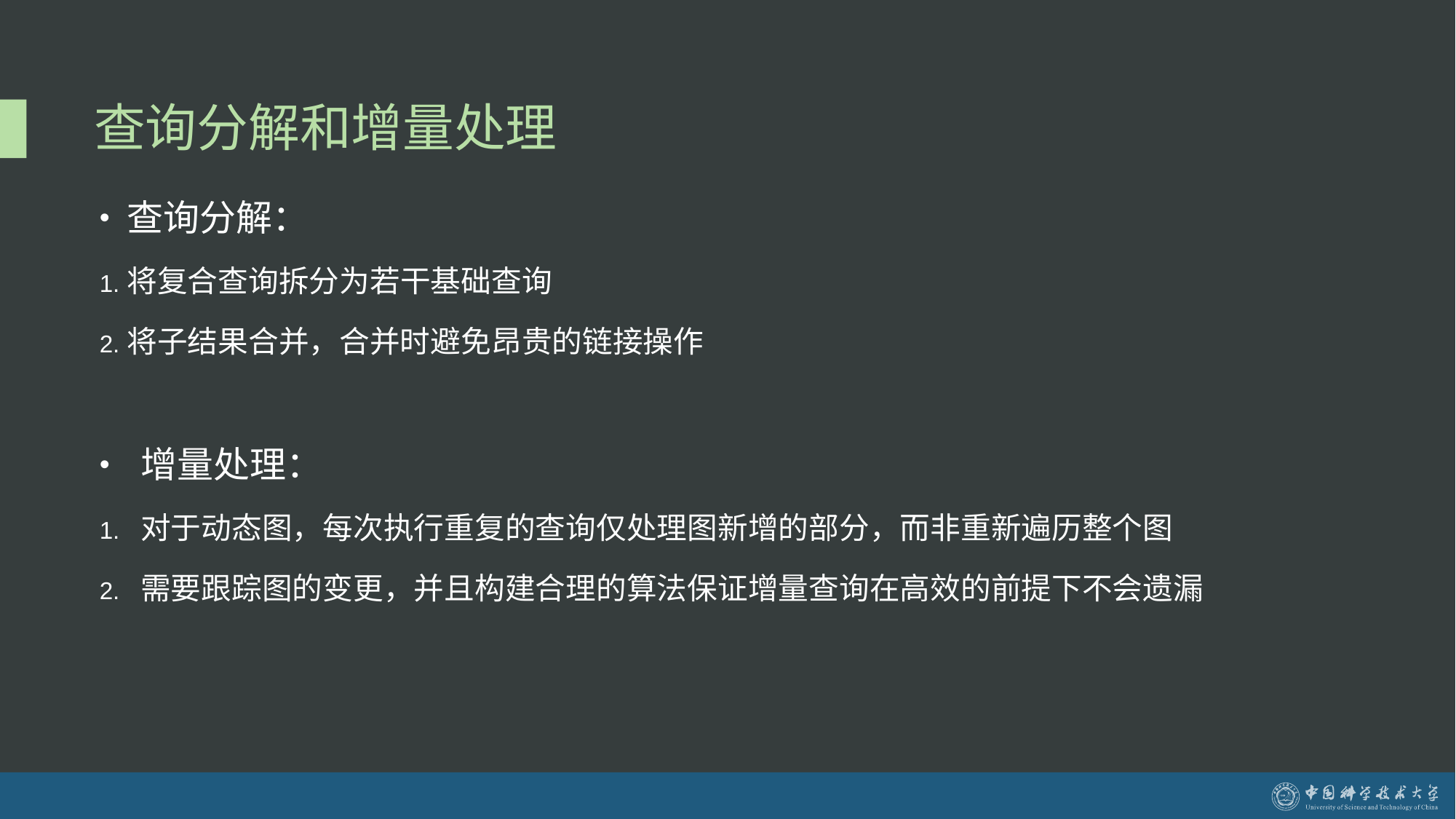

查询分解和增量处理
查询分解：
将复合查询拆分为若干基础查询
将子结果合并，合并时避免昂贵的链接操作

增量处理：
对于动态图，每次执行重复的查询仅处理图新增的部分，而非重新遍历整个图
需要跟踪图的变更，并且构建合理的算法保证增量查询在高效的前提下不会遗漏